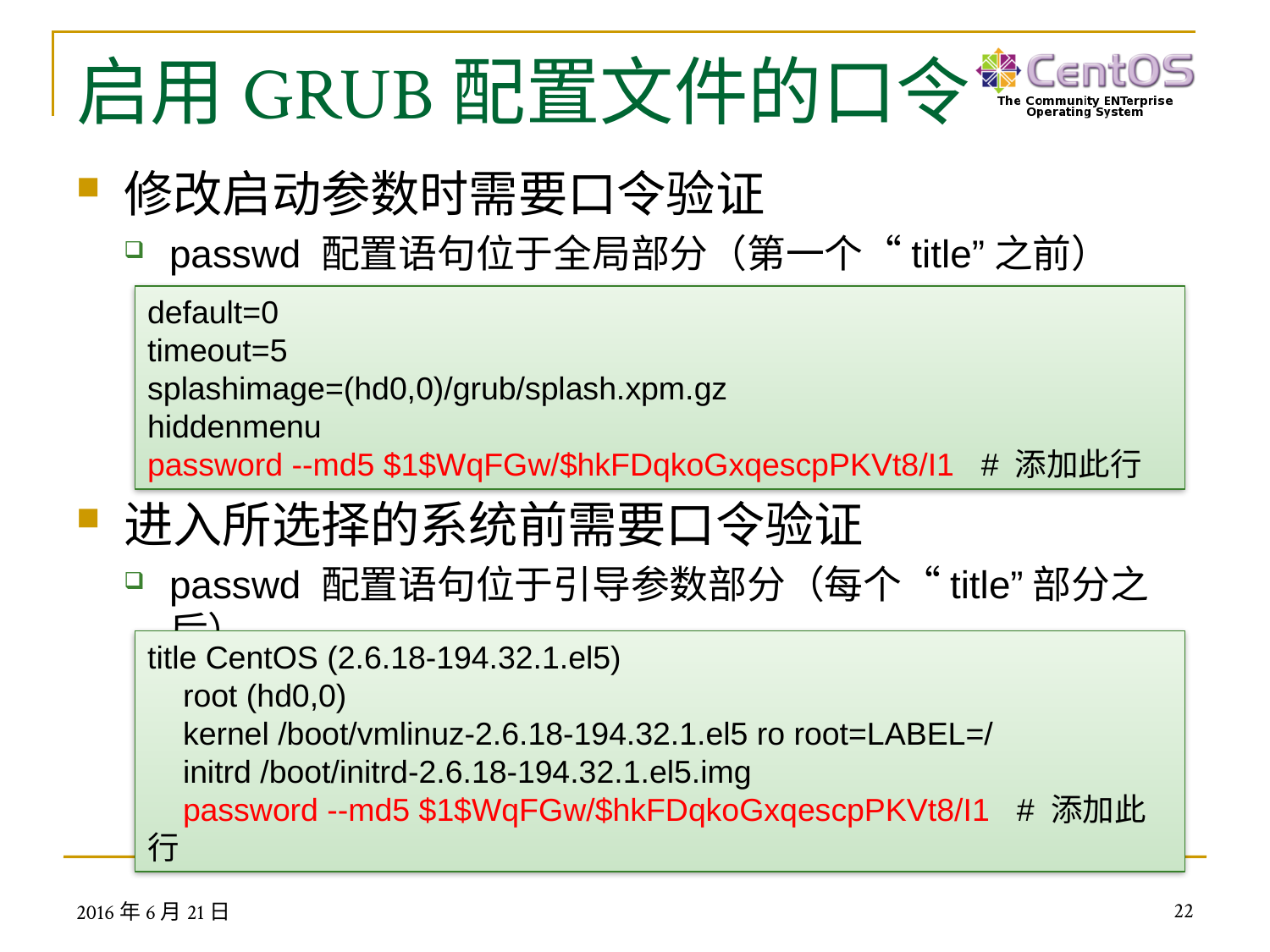

# 启用GRUB配置文件的口令
修改启动参数时需要口令验证
passwd 配置语句位于全局部分（第一个“title”之前）

进入所选择的系统前需要口令验证
passwd 配置语句位于引导参数部分（每个“title”部分之后）
default=0
timeout=5
splashimage=(hd0,0)/grub/splash.xpm.gz
hiddenmenu
password --md5 $1$WqFGw/$hkFDqkoGxqescpPKVt8/I1   # 添加此行
title CentOS (2.6.18-194.32.1.el5)
    root (hd0,0)
    kernel /boot/vmlinuz-2.6.18-194.32.1.el5 ro root=LABEL=/
    initrd /boot/initrd-2.6.18-194.32.1.el5.img
    password --md5 $1$WqFGw/$hkFDqkoGxqescpPKVt8/I1   # 添加此行
2016年6月21日
22